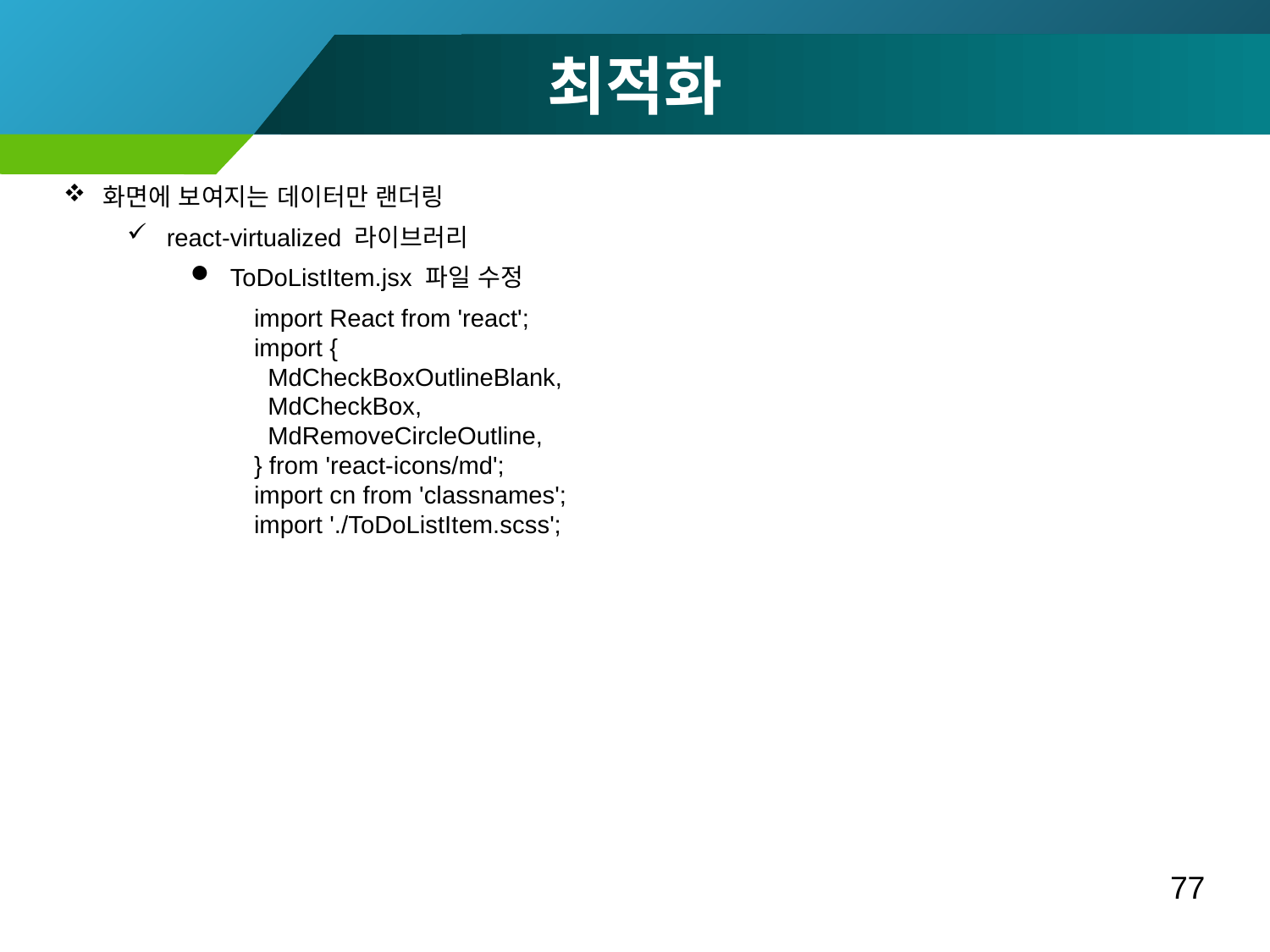

최적화
화면에 보여지는 데이터만 랜더링
react-virtualized 라이브러리
ToDoListItem.jsx 파일 수정
import React from 'react';
import {
  MdCheckBoxOutlineBlank,
  MdCheckBox,
  MdRemoveCircleOutline,
} from 'react-icons/md';
import cn from 'classnames';
import './ToDoListItem.scss';
77